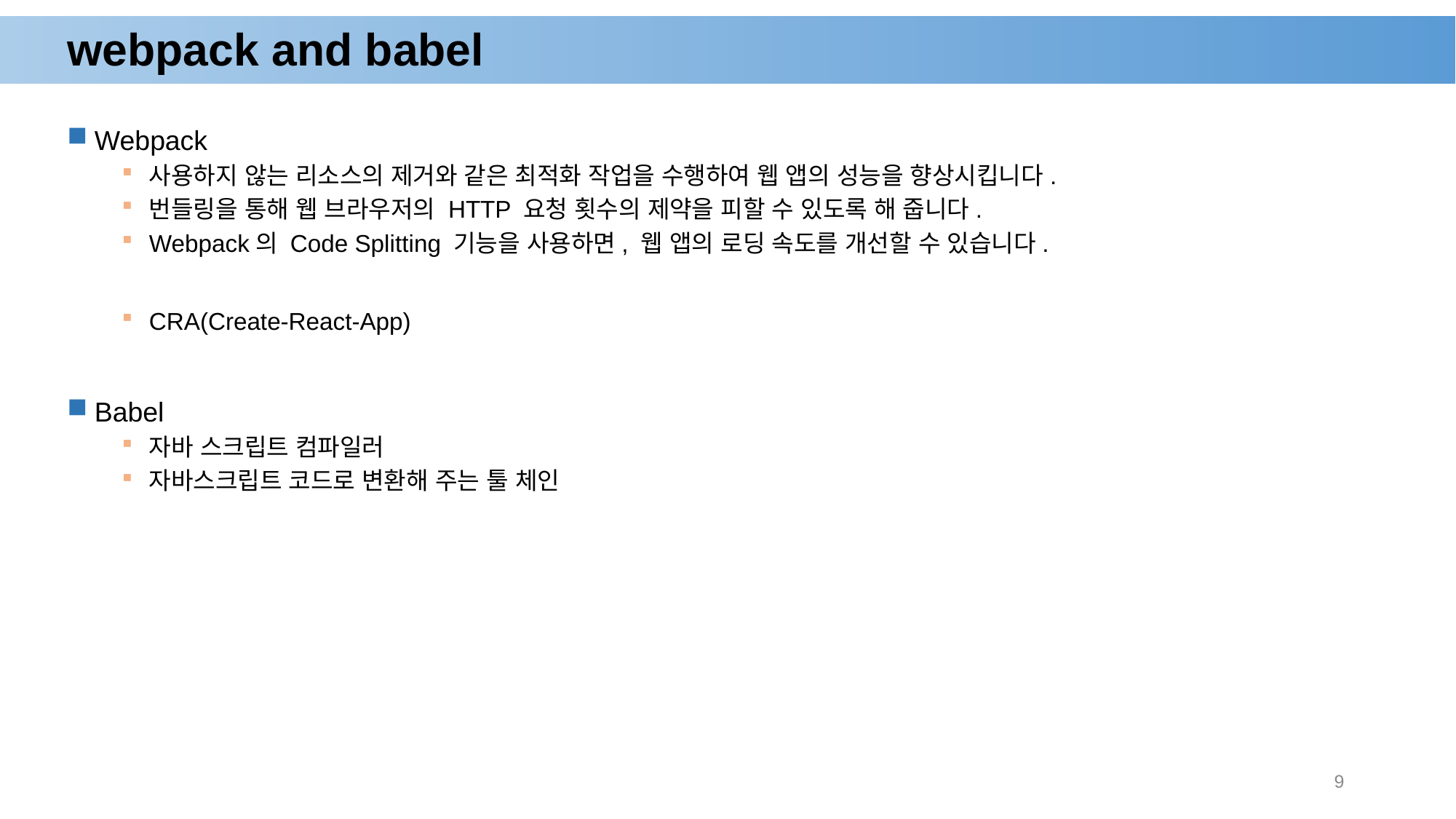

# webpack and babel
Webpack
사용하지 않는 리소스의 제거와 같은 최적화 작업을 수행하여 웹 앱의 성능을 향상시킵니다.
번들링을 통해 웹 브라우저의 HTTP 요청 횟수의 제약을 피할 수 있도록 해 줍니다.
Webpack의 Code Splitting 기능을 사용하면, 웹 앱의 로딩 속도를 개선할 수 있습니다.

CRA(Create-React-App)

Babel
자바 스크립트 컴파일러
자바스크립트 코드로 변환해 주는 툴 체인

9